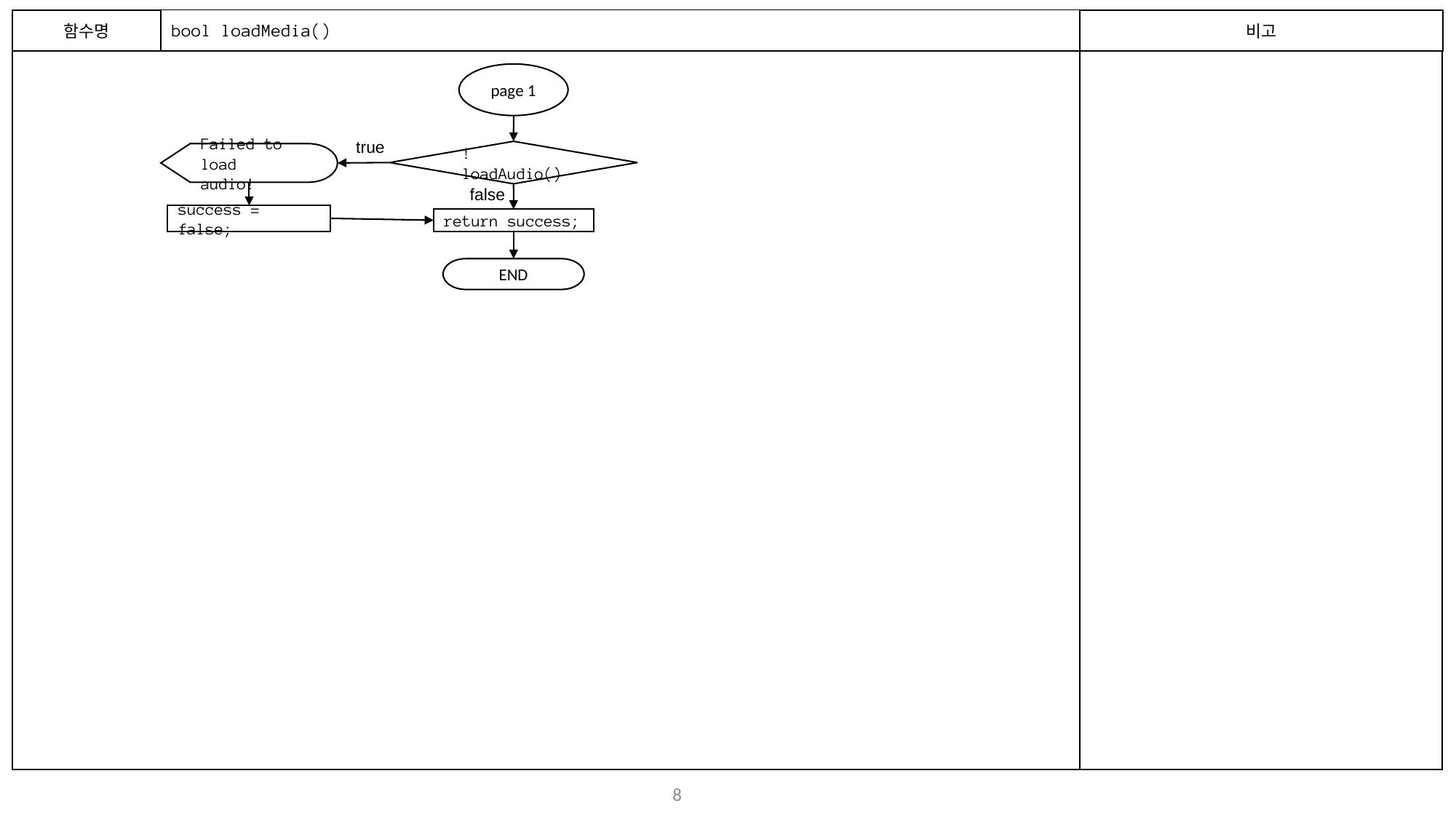

함수명
# bool loadMedia()
비고

page 1
true
!loadAudio()
Failed to load audio!
false
success = false;
return success;
END
8